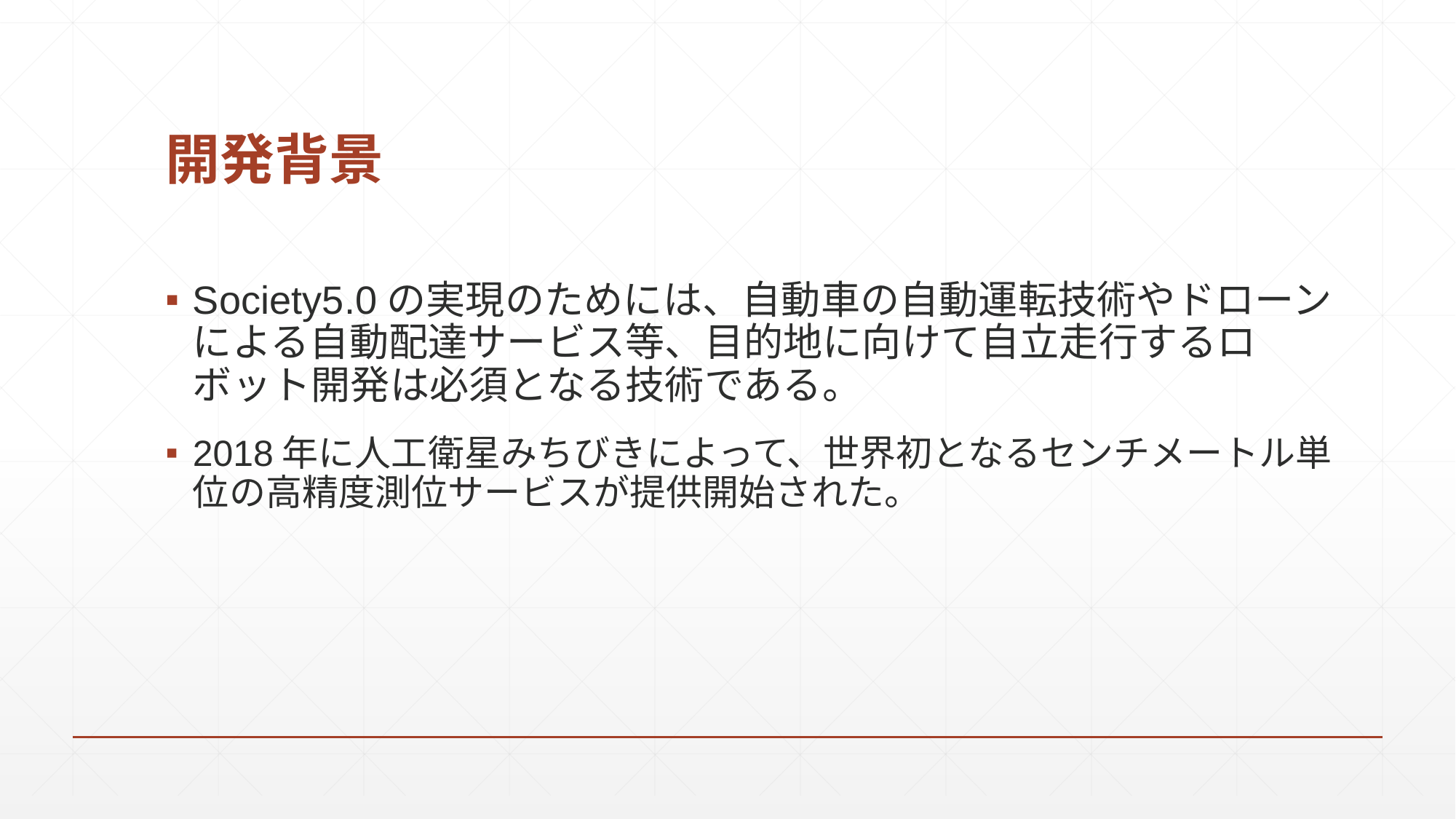

# 開発背景
Society5.0の実現のためには、自動車の自動運転技術やドローンによる自動配達サービス等、目的地に向けて自立走行するロボット開発は必須となる技術である。
2018年に人工衛星みちびきによって、世界初となるセンチメートル単位の高精度測位サービスが提供開始された。